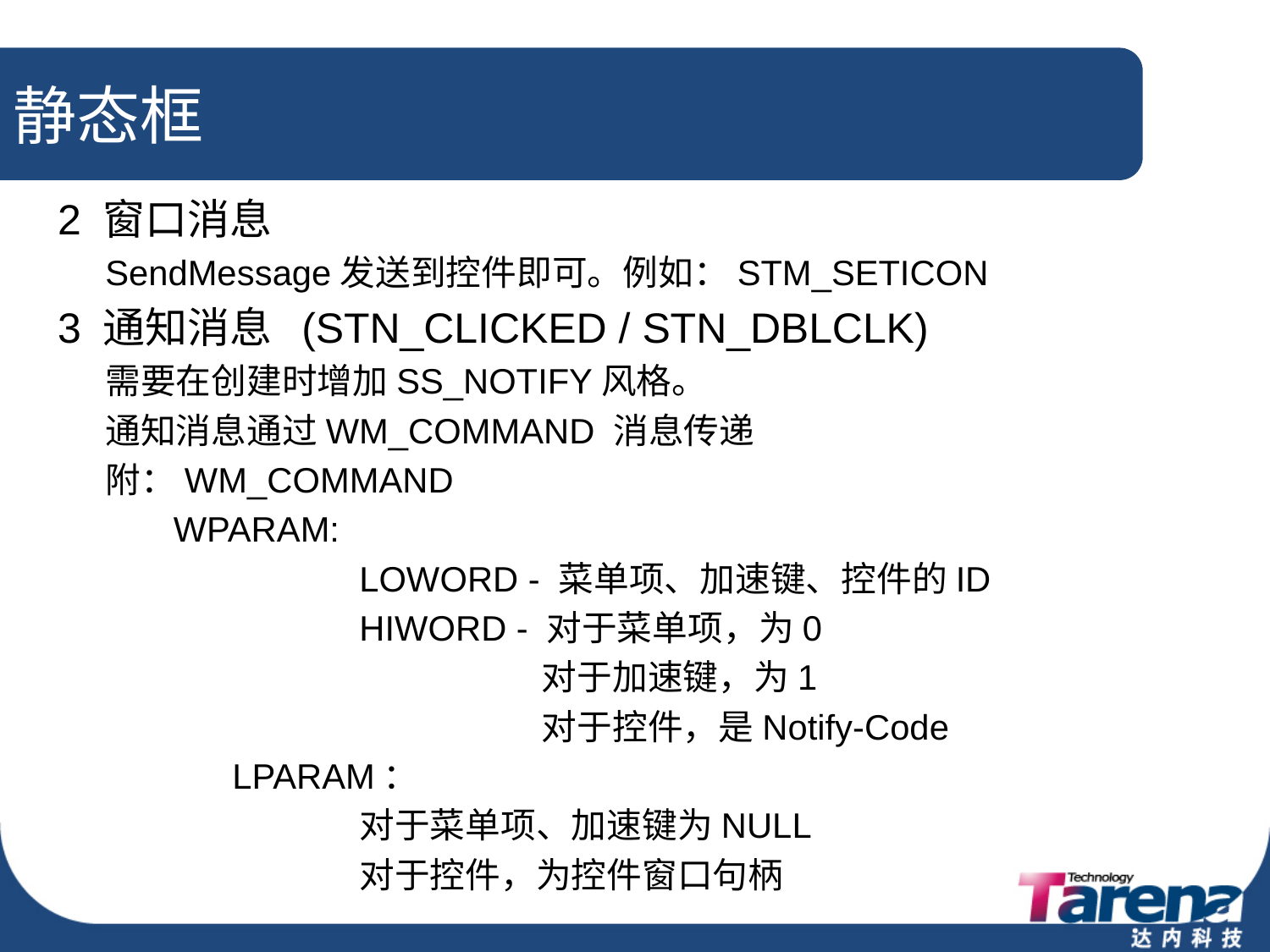

# 静态框
2 窗口消息
	SendMessage发送到控件即可。例如：STM_SETICON
3 通知消息  (STN_CLICKED / STN_DBLCLK)
	需要在创建时增加SS_NOTIFY风格。
	通知消息通过WM_COMMAND 消息传递
	附：WM_COMMAND
	       WPARAM:
			LOWORD - 菜单项、加速键、控件的ID
			HIWORD - 对于菜单项，为0
				      对于加速键，为1
				      对于控件，是Notify-Code
		LPARAM：
			对于菜单项、加速键为NULL
			对于控件，为控件窗口句柄